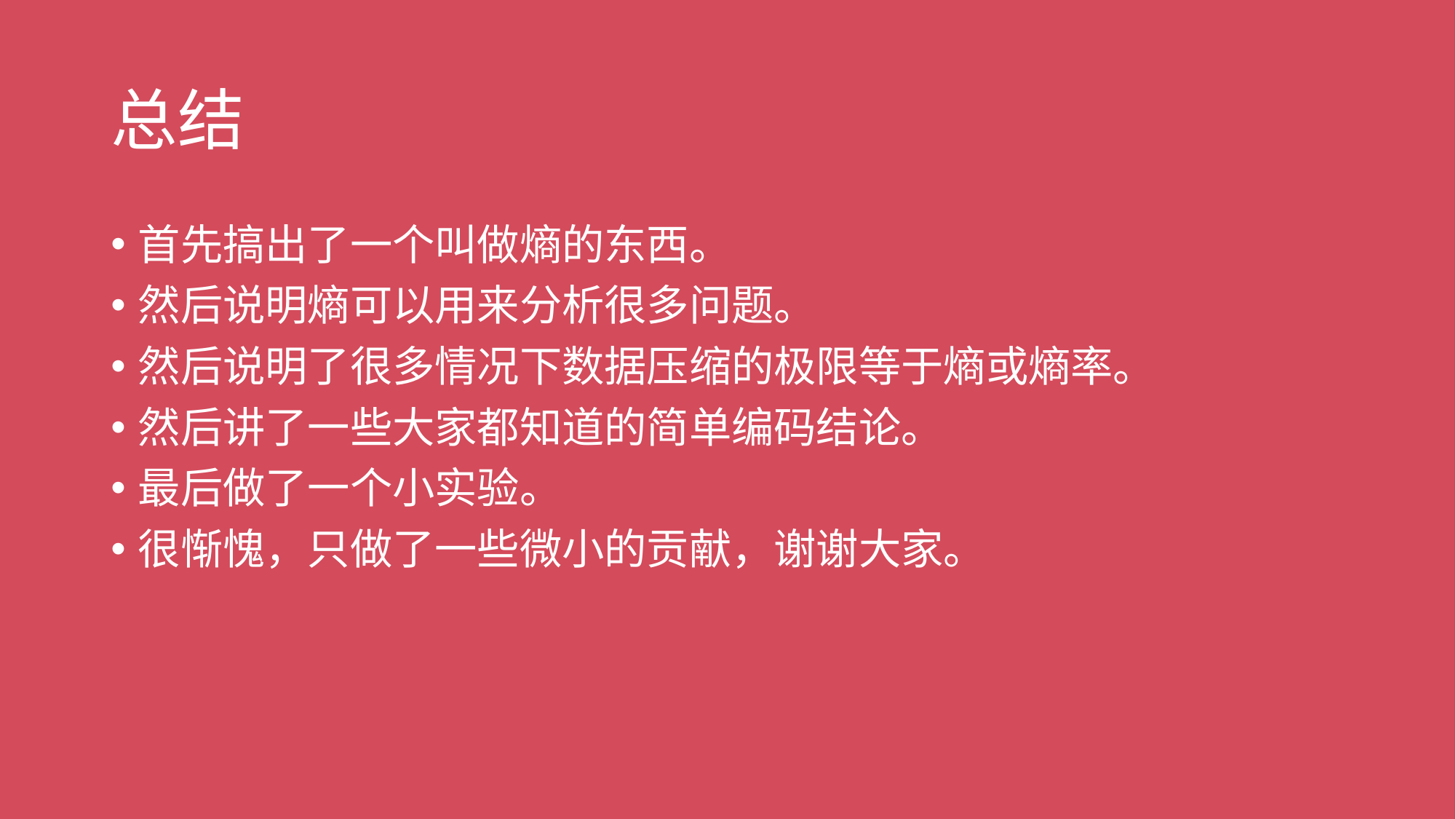

# 总结
首先搞出了一个叫做熵的东西。
然后说明熵可以用来分析很多问题。
然后说明了很多情况下数据压缩的极限等于熵或熵率。
然后讲了一些大家都知道的简单编码结论。
最后做了一个小实验。
很惭愧，只做了一些微小的贡献，谢谢大家。